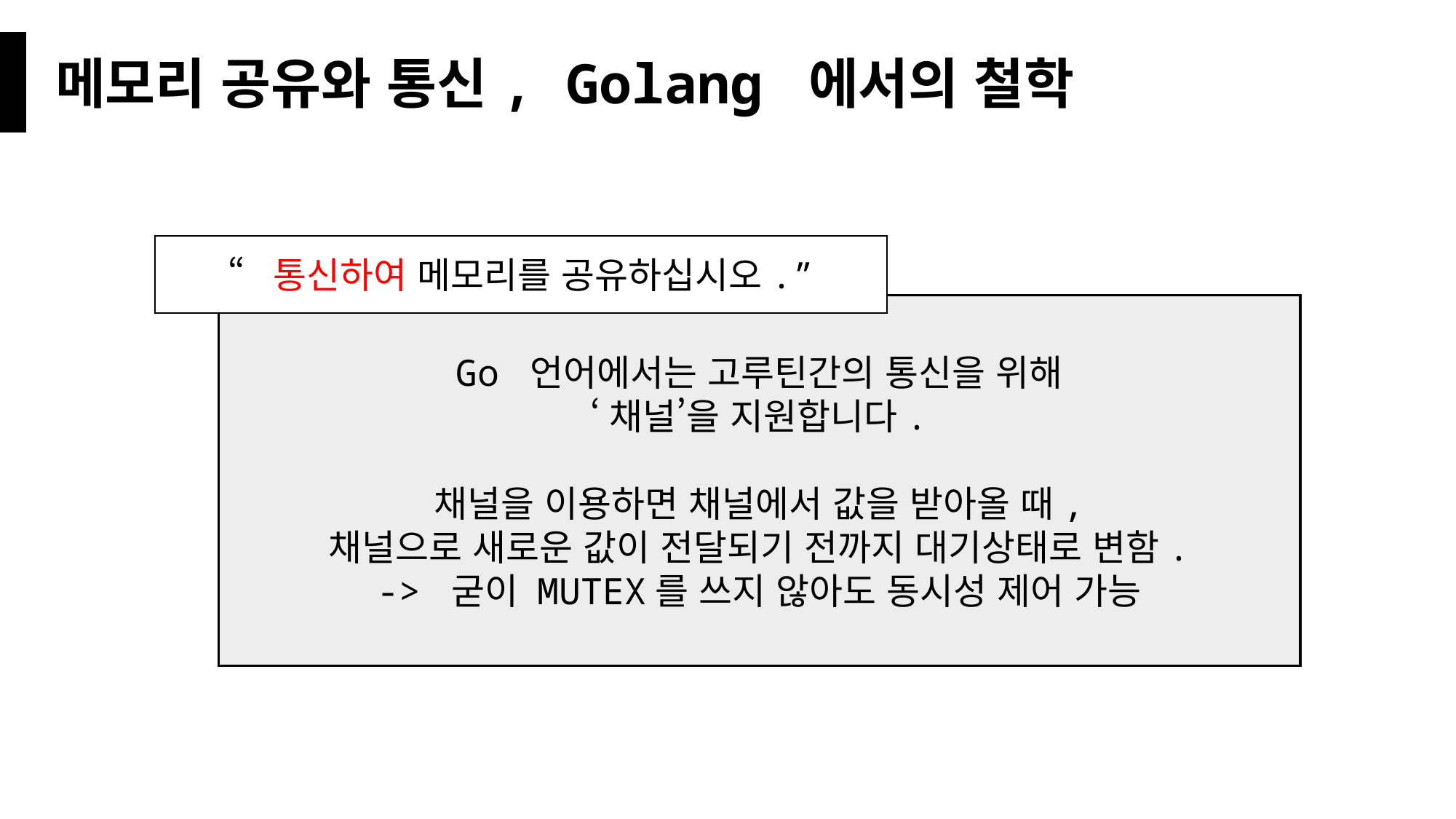

메모리 공유와 통신, Golang 에서의 철학
“통신하여 메모리를 공유하십시오.”
Go 언어에서는 고루틴간의 통신을 위해
‘채널’을 지원합니다.

채널을 이용하면 채널에서 값을 받아올 때,
채널으로 새로운 값이 전달되기 전까지 대기상태로 변함.
-> 굳이 MUTEX를 쓰지 않아도 동시성 제어 가능